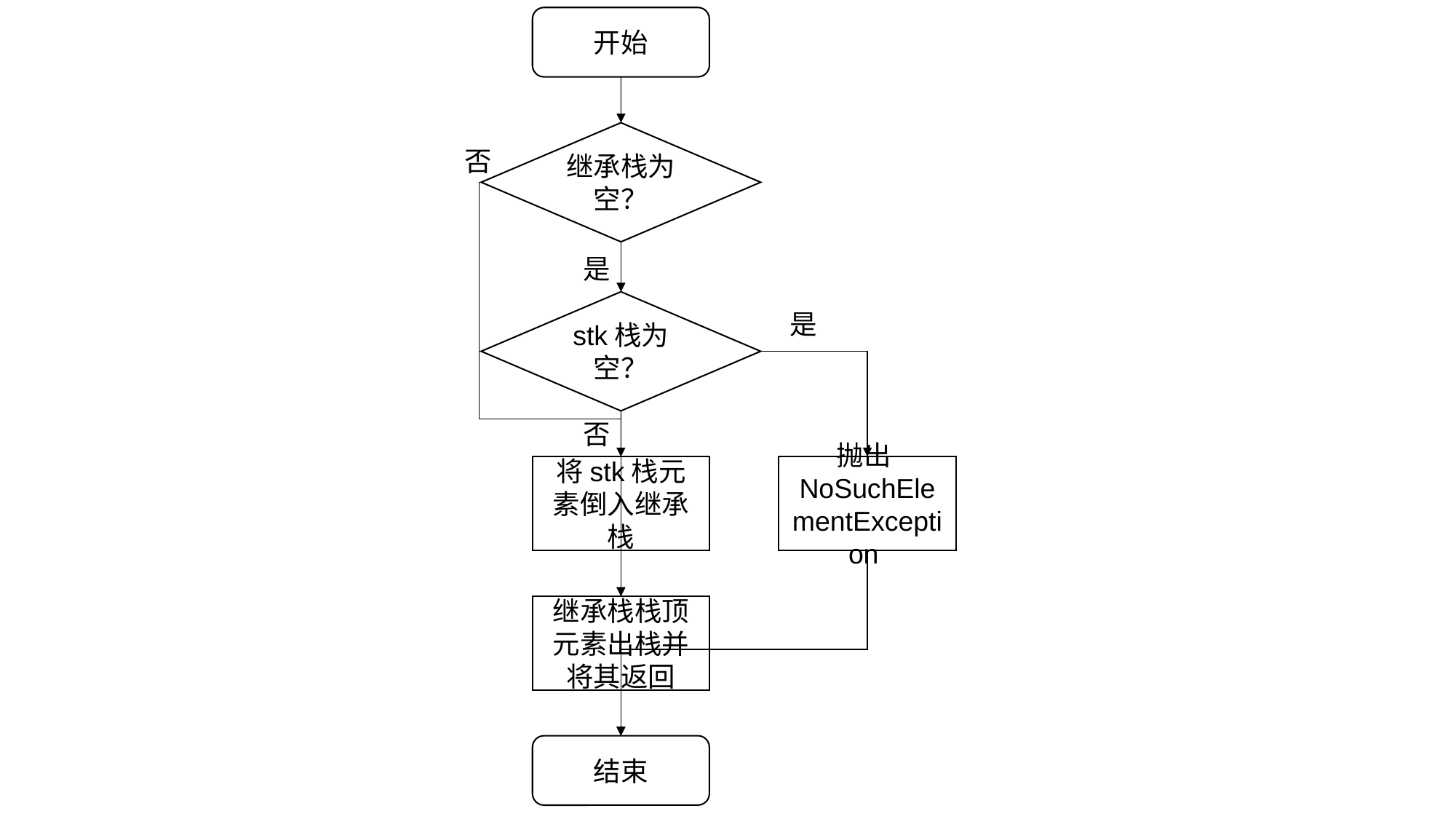

开始
继承栈为空？
否
是
stk栈为空？
是
否
将stk栈元素倒入继承栈
抛出NoSuchElementException
继承栈栈顶元素出栈并将其返回
结束